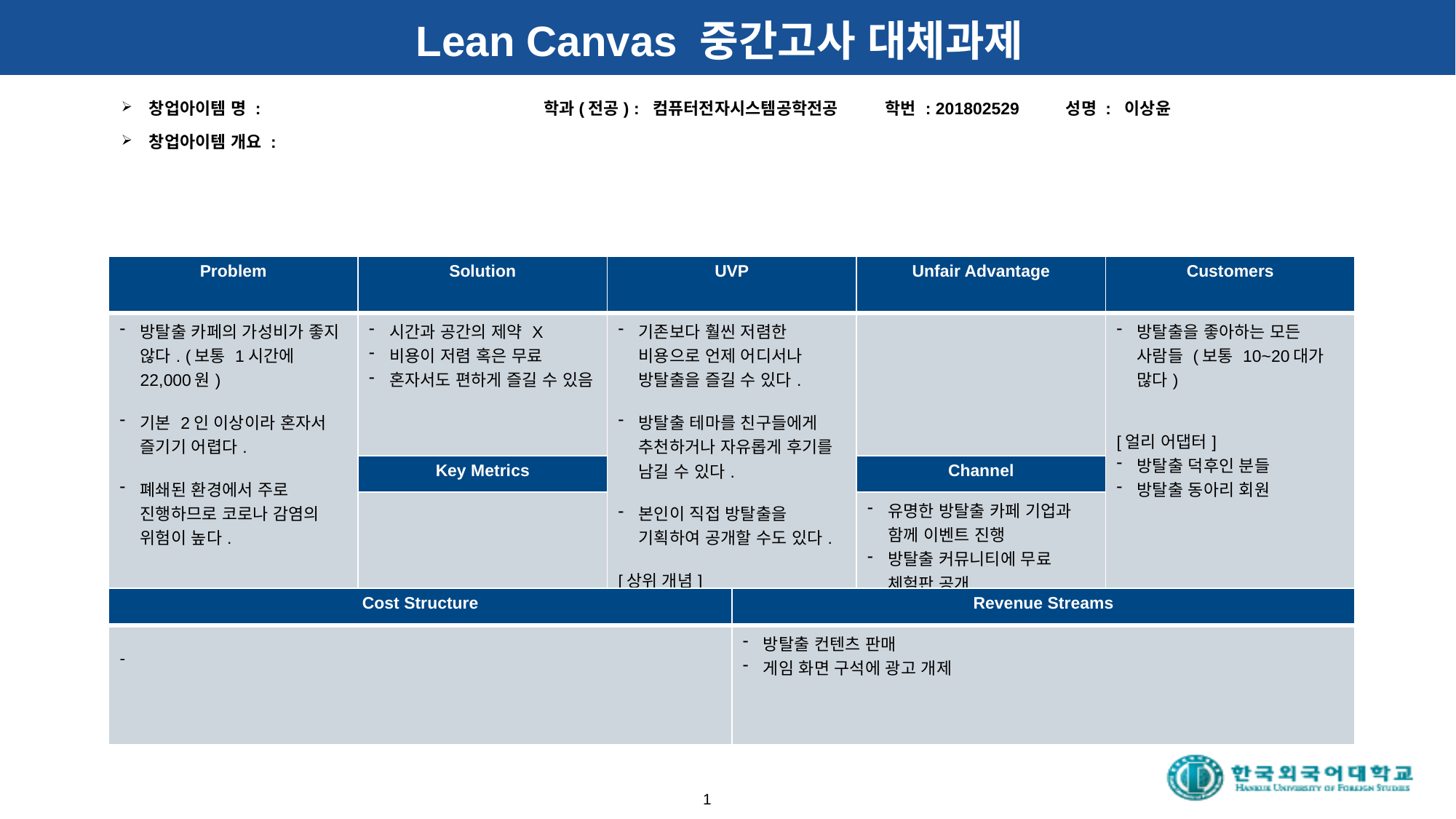

# Lean Canvas 중간고사 대체과제
창업아이템 명 :                                                           학과(전공) :  컴퓨터전자시스템공학전공          학번 : 201802529         성명 :  이상윤
창업아이템 개요 :
| Problem | Solution | UVP | Unfair Advantage | Customers |
| --- | --- | --- | --- | --- |
| 방탈출 카페의 가성비가 좋지 않다. (보통 1시간에 22,000원) 기본 2인 이상이라 혼자서 즐기기 어렵다. 폐쇄된 환경에서 주로 진행하므로 코로나 감염의 위험이 높다. | 시간과 공간의 제약 X 비용이 저렴 혹은 무료 혼자서도 편하게 즐길 수 있음 | 기존보다 훨씬 저렴한 비용으로 언제 어디서나 방탈출을 즐길 수 있다. 방탈출 테마를 친구들에게 추천하거나 자유롭게 후기를 남길 수 있다. 본인이 직접 방탈출을 기획하여 공개할 수도 있다. [상위 개념] 방탈출계의 인스타그램 |  | 방탈출을 좋아하는 모든 사람들 (보통 10~20대가 많다) [얼리 어댑터] 방탈출 덕후인 분들 방탈출 동아리 회원 |
|  | Key Metrics |  | Channel |  |
|  |  |  | 유명한 방탈출 카페 기업과 함께 이벤트 진행 방탈출 커뮤니티에 무료 체험판 공개 |  |
| Cost Structure | Revenue Streams |
| --- | --- |
| - | 방탈출 컨텐츠 판매 게임 화면 구석에 광고 개제 |